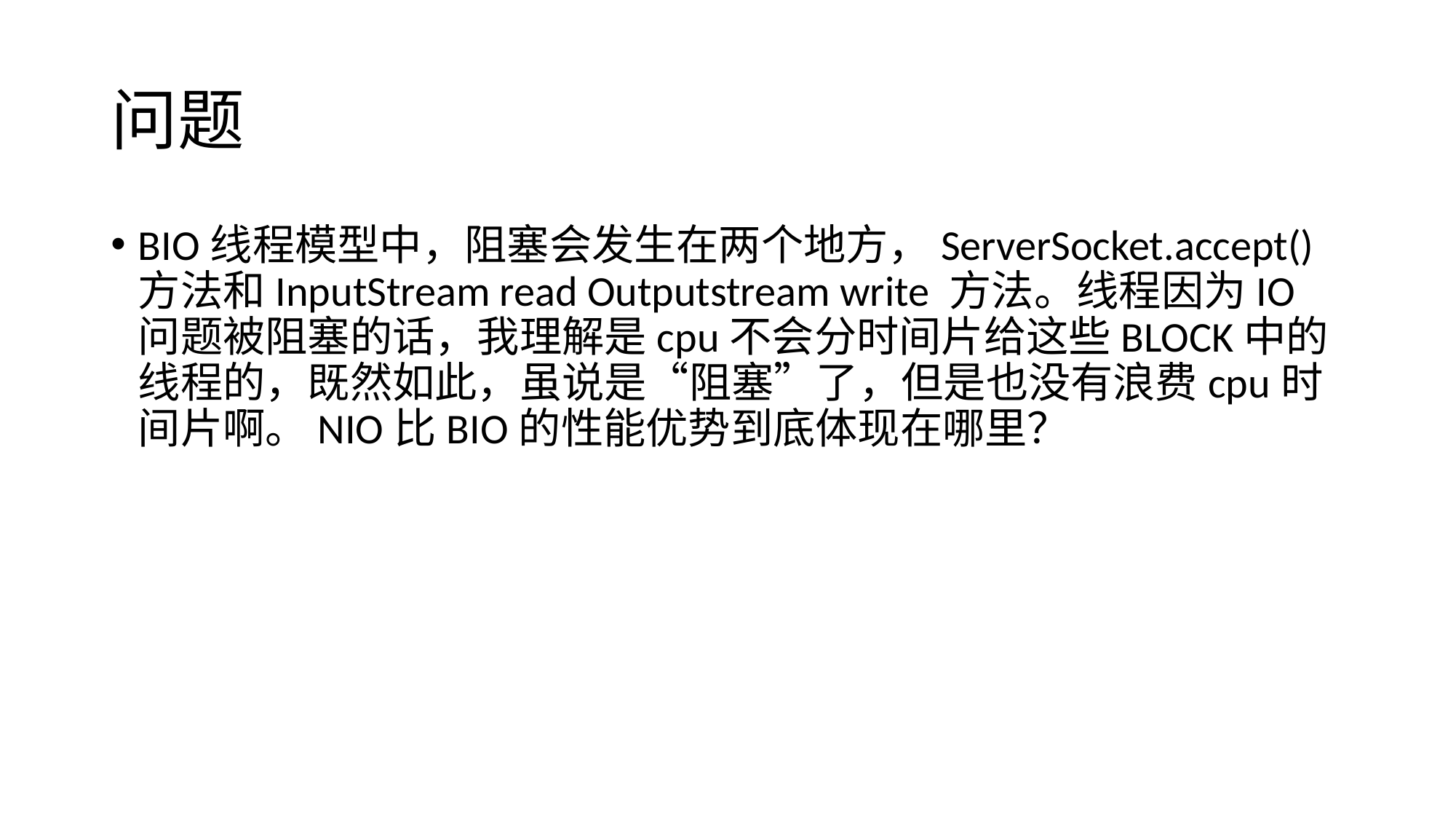

# 问题
BIO线程模型中，阻塞会发生在两个地方，ServerSocket.accept()方法和InputStream read Outputstream write 方法。线程因为IO问题被阻塞的话，我理解是cpu不会分时间片给这些BLOCK中的线程的，既然如此，虽说是“阻塞”了，但是也没有浪费cpu时间片啊。NIO比BIO的性能优势到底体现在哪里？